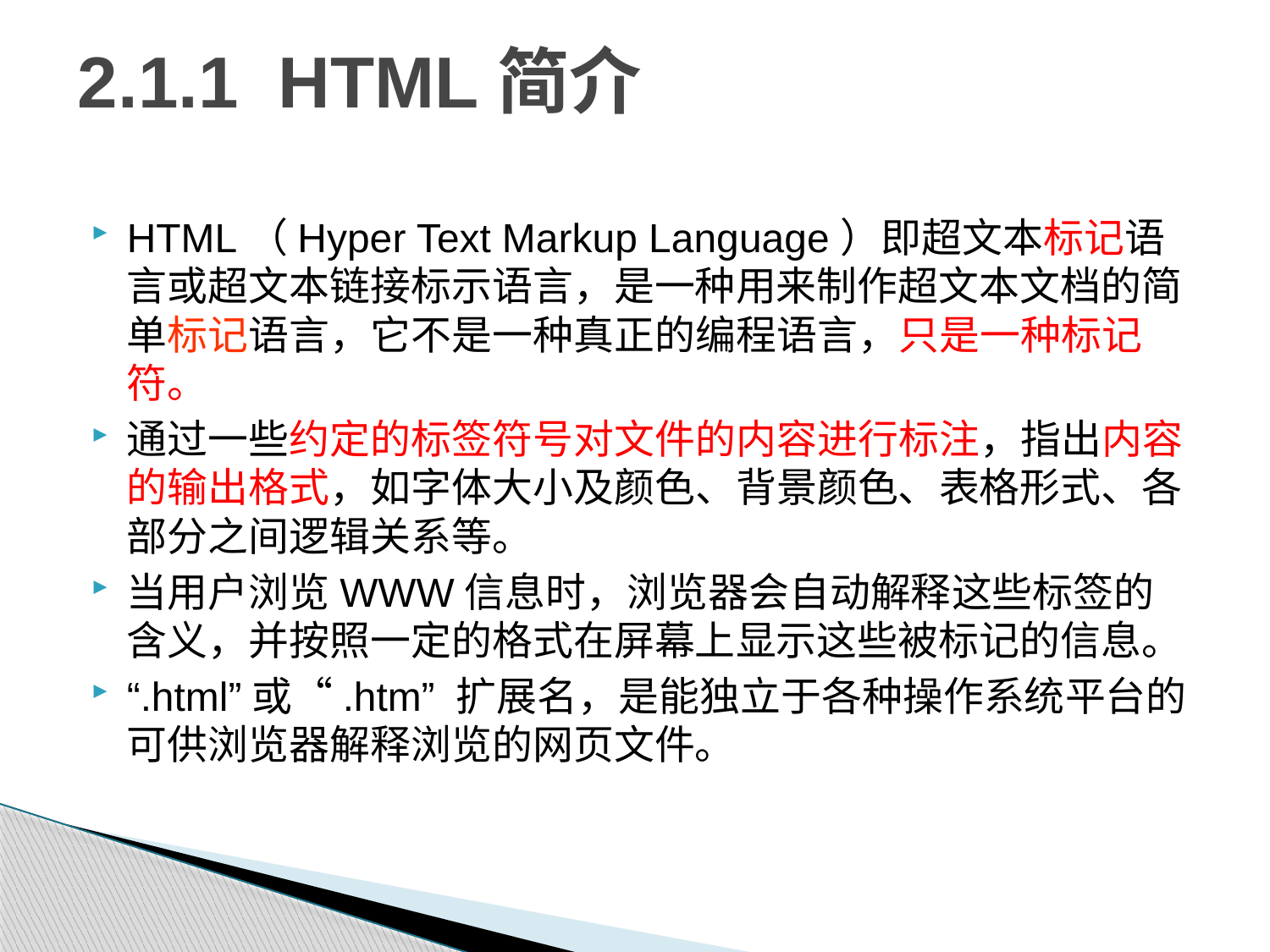

# 2.1.1  HTML简介
HTML（Hyper Text Markup Language）即超文本标记语言或超文本链接标示语言，是一种用来制作超文本文档的简单标记语言，它不是一种真正的编程语言，只是一种标记符。
通过一些约定的标签符号对文件的内容进行标注，指出内容的输出格式，如字体大小及颜色、背景颜色、表格形式、各部分之间逻辑关系等。
当用户浏览WWW信息时，浏览器会自动解释这些标签的含义，并按照一定的格式在屏幕上显示这些被标记的信息。
“.html”或“.htm” 扩展名，是能独立于各种操作系统平台的可供浏览器解释浏览的网页文件。